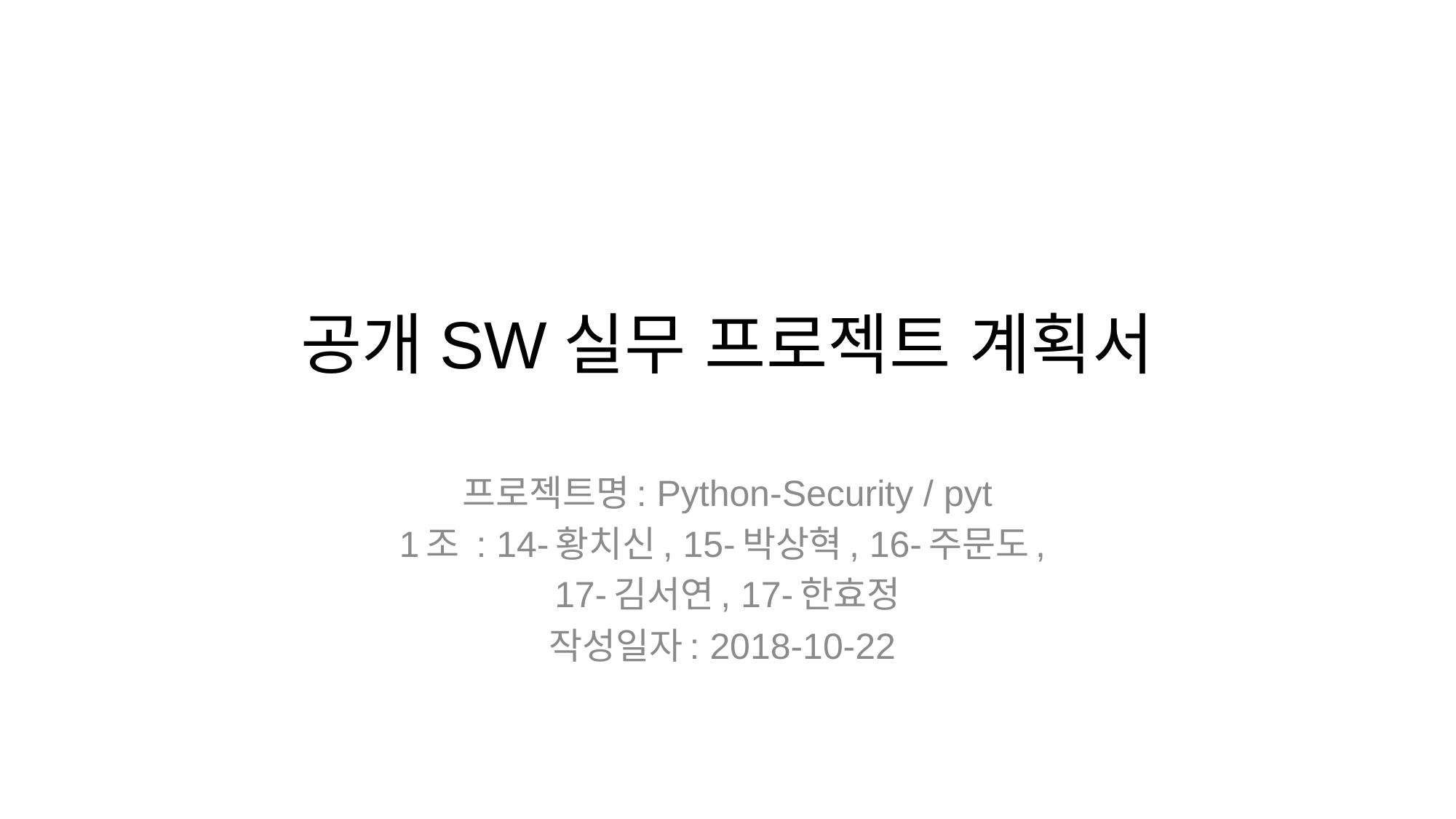

# 공개SW실무 프로젝트 계획서
프로젝트명: Python-Security / pyt
1조 : 14-황치신, 15-박상혁, 16-주문도,
17-김서연, 17-한효정
작성일자: 2018-10-22